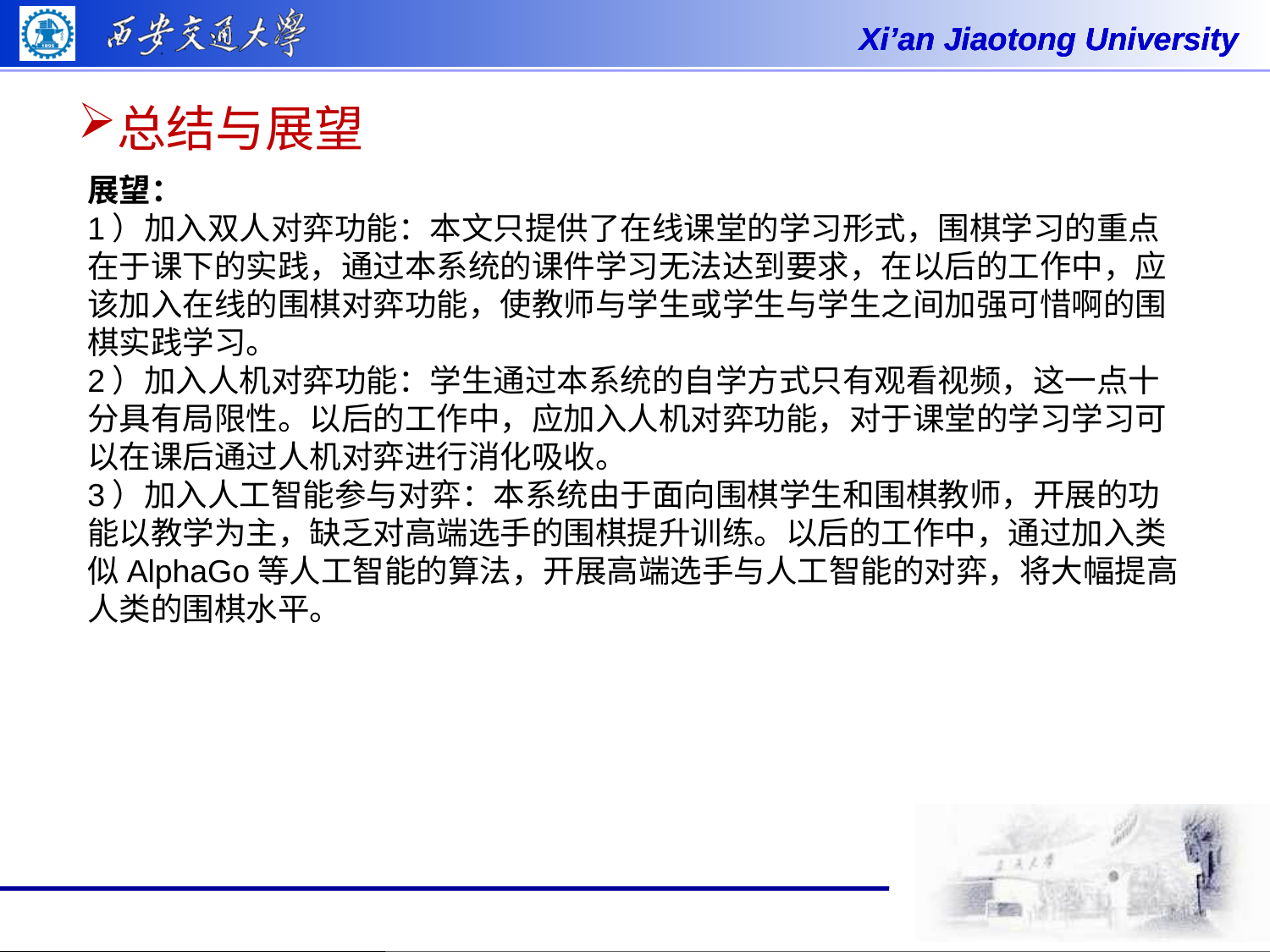

# 总结与展望
展望：
1）加入双人对弈功能：本文只提供了在线课堂的学习形式，围棋学习的重点在于课下的实践，通过本系统的课件学习无法达到要求，在以后的工作中，应该加入在线的围棋对弈功能，使教师与学生或学生与学生之间加强可惜啊的围棋实践学习。
2）加入人机对弈功能：学生通过本系统的自学方式只有观看视频，这一点十分具有局限性。以后的工作中，应加入人机对弈功能，对于课堂的学习学习可以在课后通过人机对弈进行消化吸收。
3）加入人工智能参与对弈：本系统由于面向围棋学生和围棋教师，开展的功能以教学为主，缺乏对高端选手的围棋提升训练。以后的工作中，通过加入类似AlphaGo等人工智能的算法，开展高端选手与人工智能的对弈，将大幅提高人类的围棋水平。